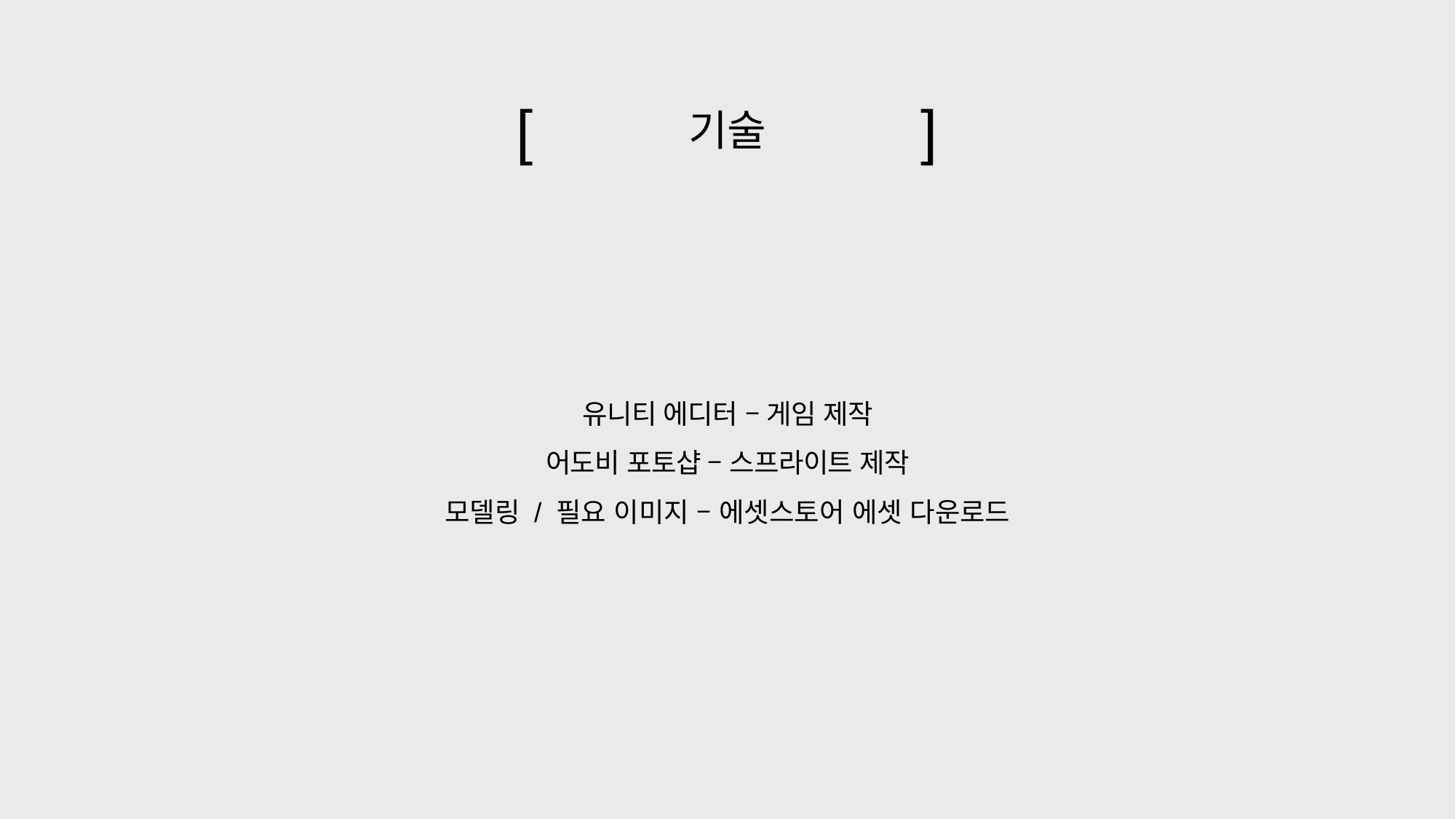

[                       ]
기술
유니티 에디터 – 게임 제작
어도비 포토샵 – 스프라이트 제작
모델링 / 필요 이미지 – 에셋스토어 에셋 다운로드